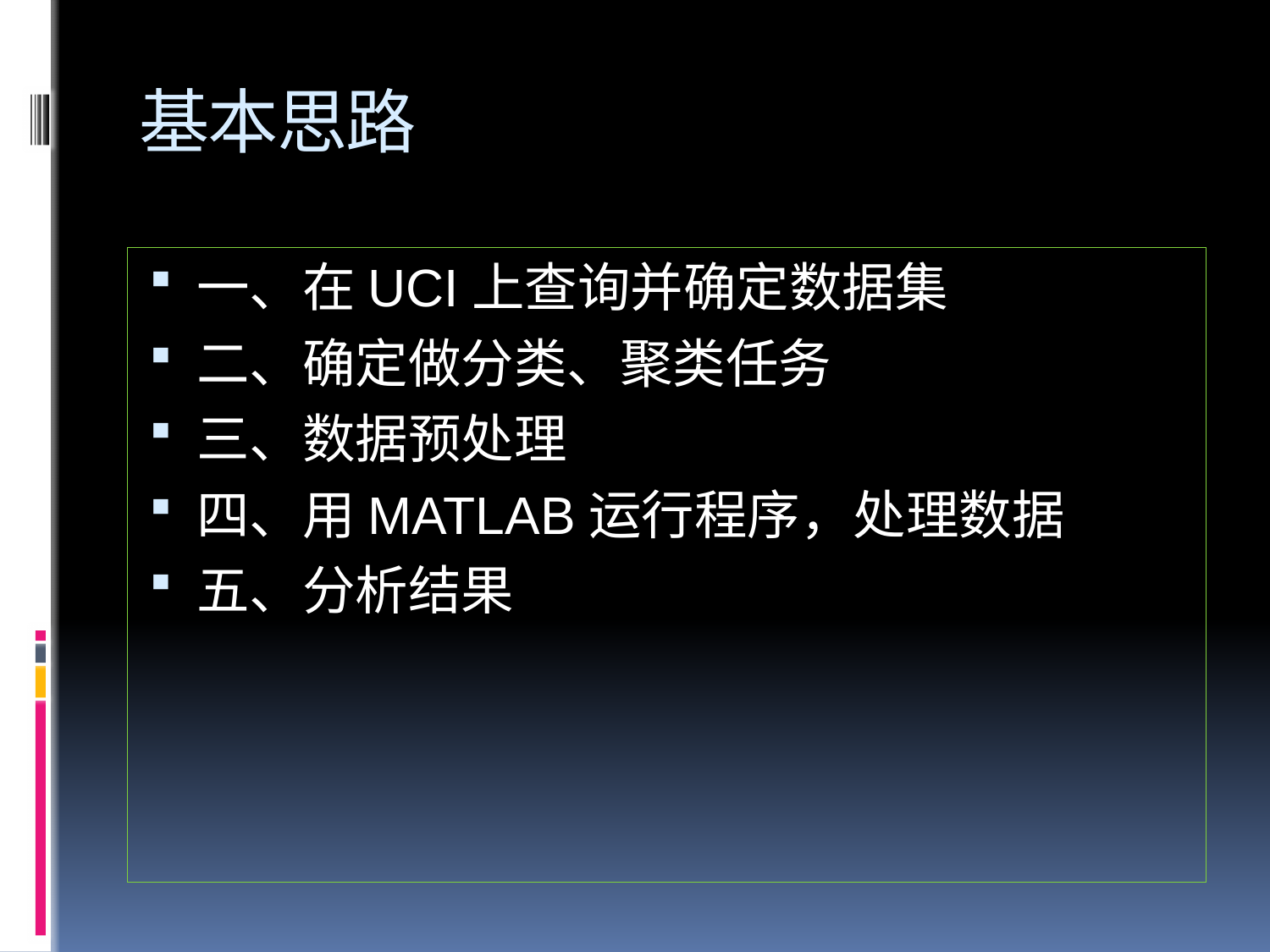

# 基本思路
一、在UCI上查询并确定数据集
二、确定做分类、聚类任务
三、数据预处理
四、用MATLAB运行程序，处理数据
五、分析结果